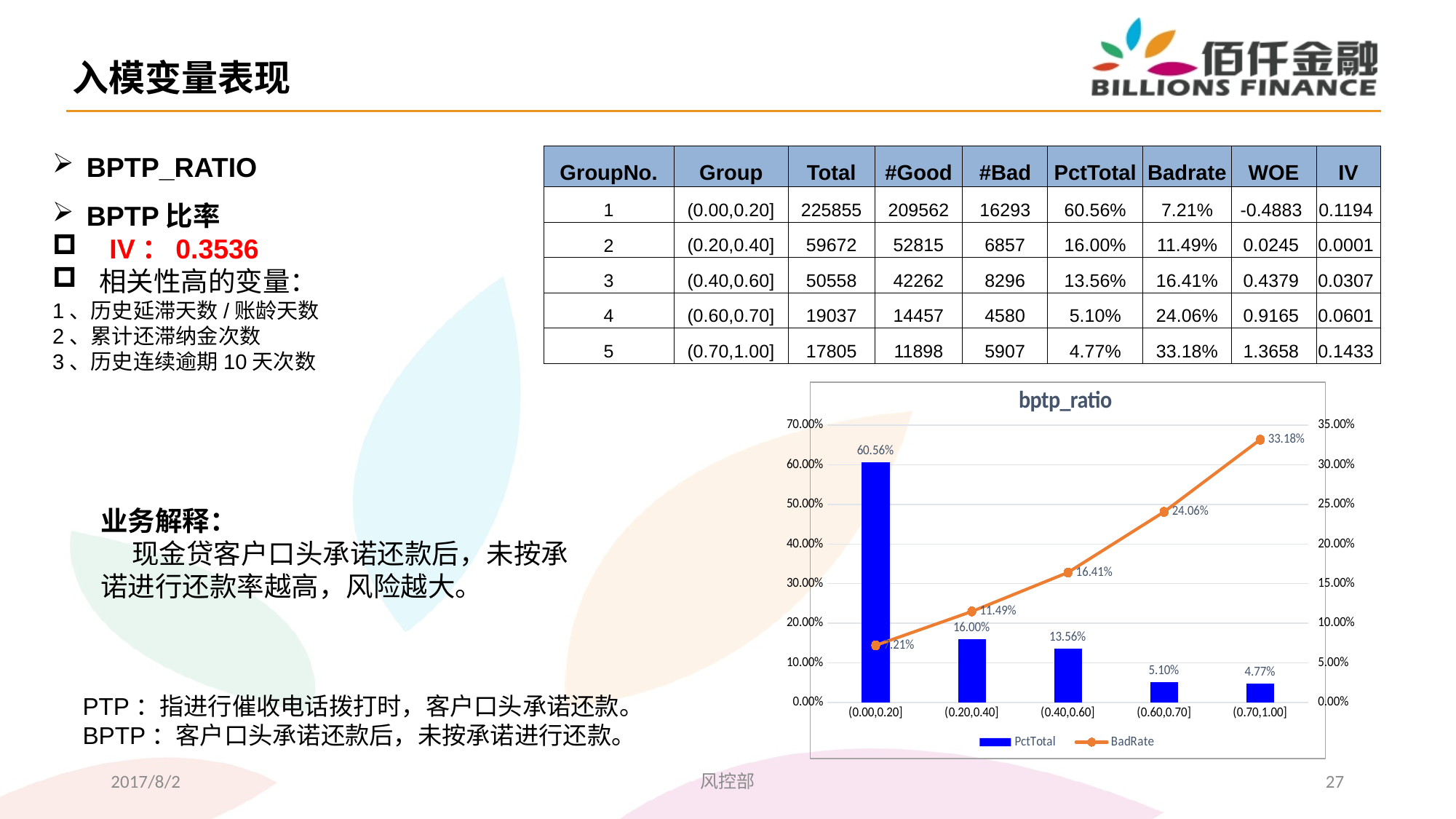

入模变量表现
BPTP_RATIO
BPTP比率
   IV：0.3536
 相关性高的变量：
1、历史延滞天数/账龄天数
2、累计还滞纳金次数
3、历史连续逾期10天次数
| GroupNo. | Group | Total | #Good | #Bad | PctTotal | Badrate | WOE | IV |
| --- | --- | --- | --- | --- | --- | --- | --- | --- |
| 1 | (0.00,0.20] | 225855 | 209562 | 16293 | 60.56% | 7.21% | -0.4883 | 0.1194 |
| 2 | (0.20,0.40] | 59672 | 52815 | 6857 | 16.00% | 11.49% | 0.0245 | 0.0001 |
| 3 | (0.40,0.60] | 50558 | 42262 | 8296 | 13.56% | 16.41% | 0.4379 | 0.0307 |
| 4 | (0.60,0.70] | 19037 | 14457 | 4580 | 5.10% | 24.06% | 0.9165 | 0.0601 |
| 5 | (0.70,1.00] | 17805 | 11898 | 5907 | 4.77% | 33.18% | 1.3658 | 0.1433 |

### Chart: bptp_ratio

| Category | PctTotal | BadRate |
|---|---|---|
| (0.00,0.20] | 0.6056279110925195 | 0.07213920435677758 |
| (0.20,0.40] | 0.16000986788299051 | 0.11491151628904679 |
| (0.40,0.60] | 0.1355707685418326 | 0.16408876933423 |
| (0.60,0.70] | 0.05104752404626106 | 0.2405841256500499 |
| (0.70,1.00] | 0.047743928436396396 | 0.33176074136478517 |
业务解释：
    现金贷客户口头承诺还款后，未按承诺进行还款率越高，风险越大。
PTP：指进行催收电话拨打时，客户口头承诺还款。
BPTP：客户口头承诺还款后，未按承诺进行还款。
2017/8/2
风控部
27